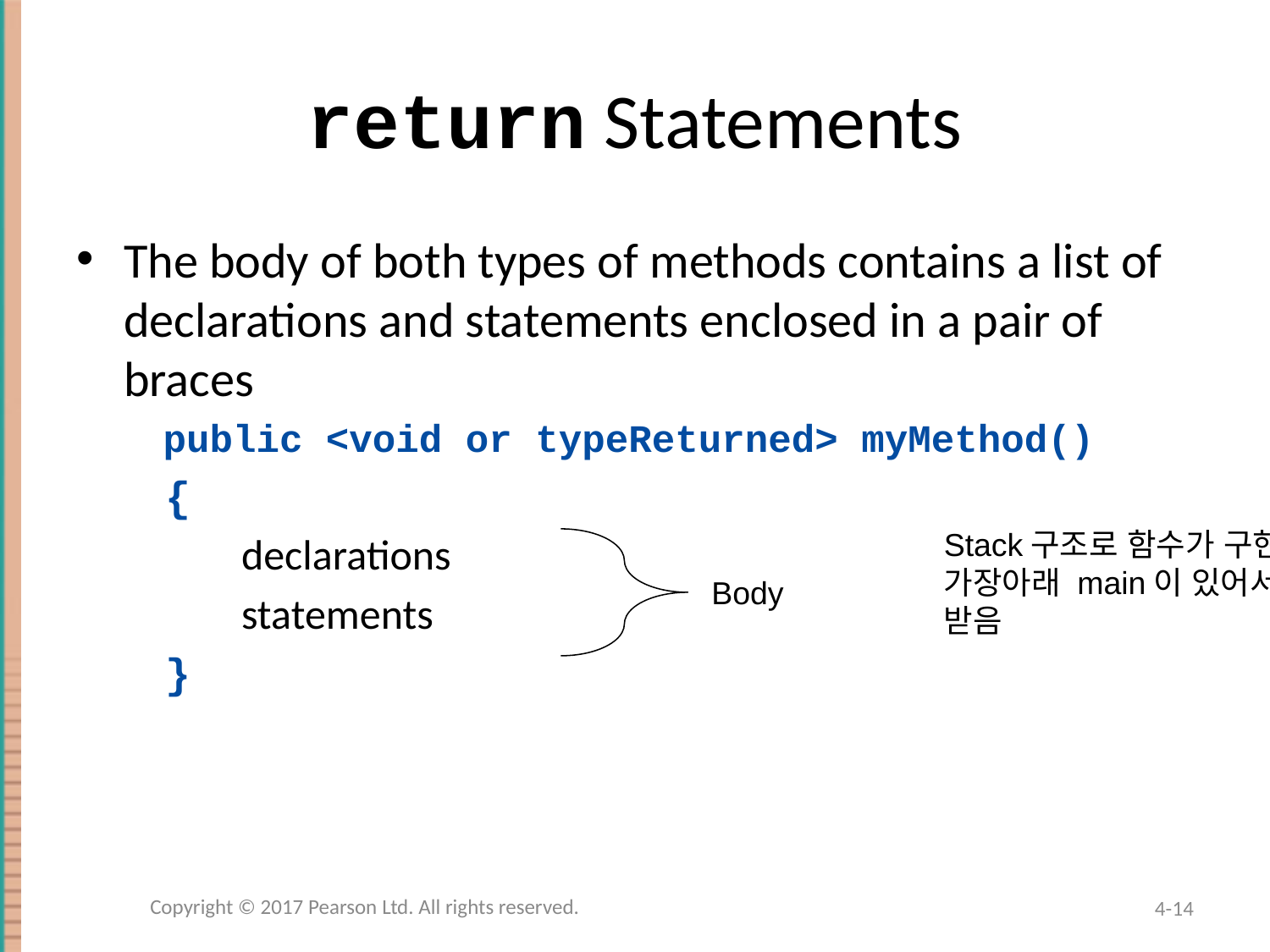

# return Statements
The body of both types of methods contains a list of declarations and statements enclosed in a pair of braces
 public <void or typeReturned> myMethod()
 {
    declarations
    statements
 }
Stack구조로 함수가 구현되어 있고
가장아래 main이 있어서 return값을 받음

Body
Copyright © 2017 Pearson Ltd. All rights reserved.
4-14